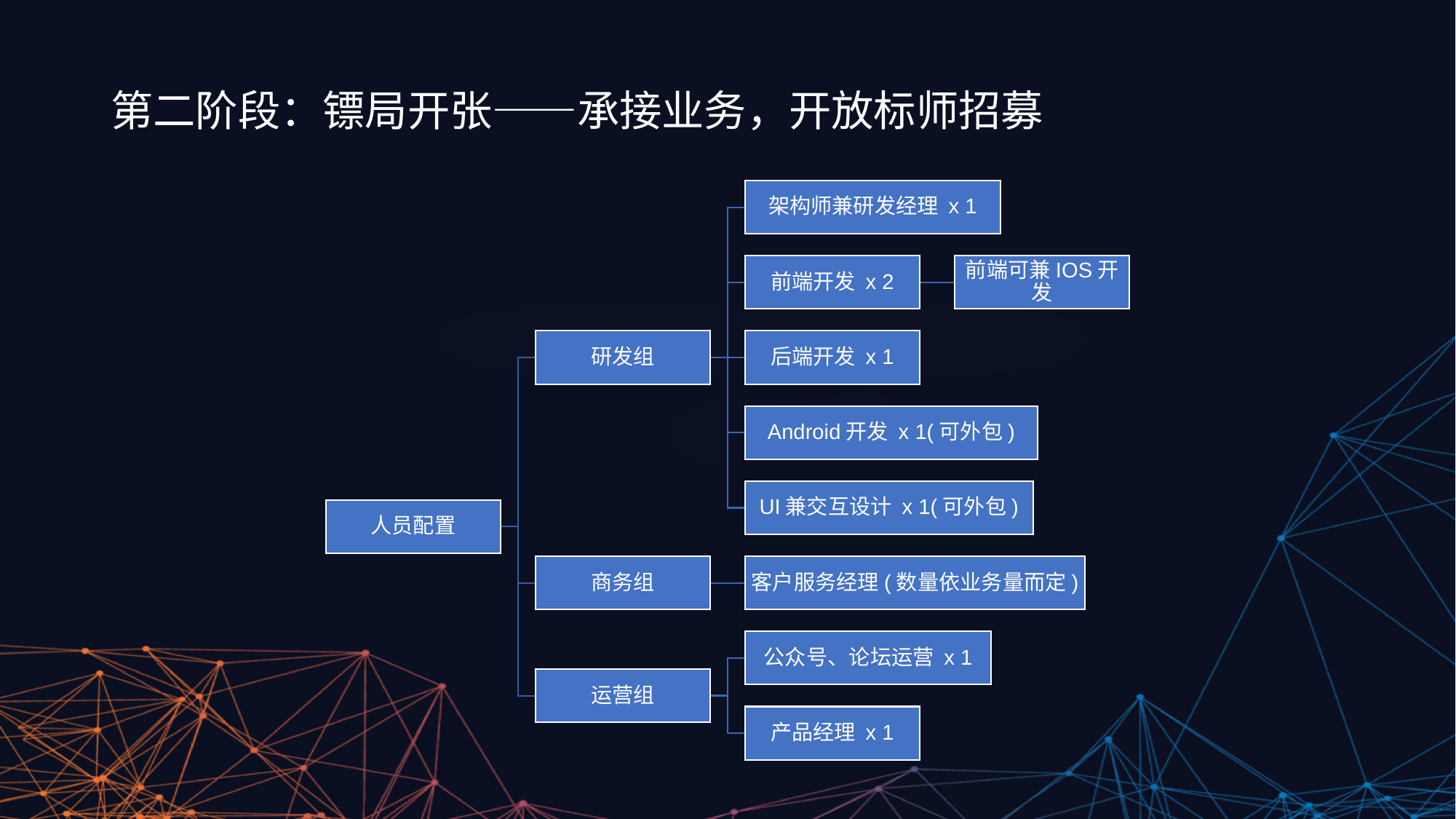

# 第二阶段：镖局开张——承接业务，开放标师招募
人员配置
研发组
架构师兼研发经理 x 1
前端开发 x 2
前端可兼IOS开发
后端开发 x 1
Android开发 x 1(可外包)
UI兼交互设计 x 1(可外包)
商务组
客户服务经理(数量依业务量而定)
运营组
公众号、论坛运营 x 1
产品经理 x 1